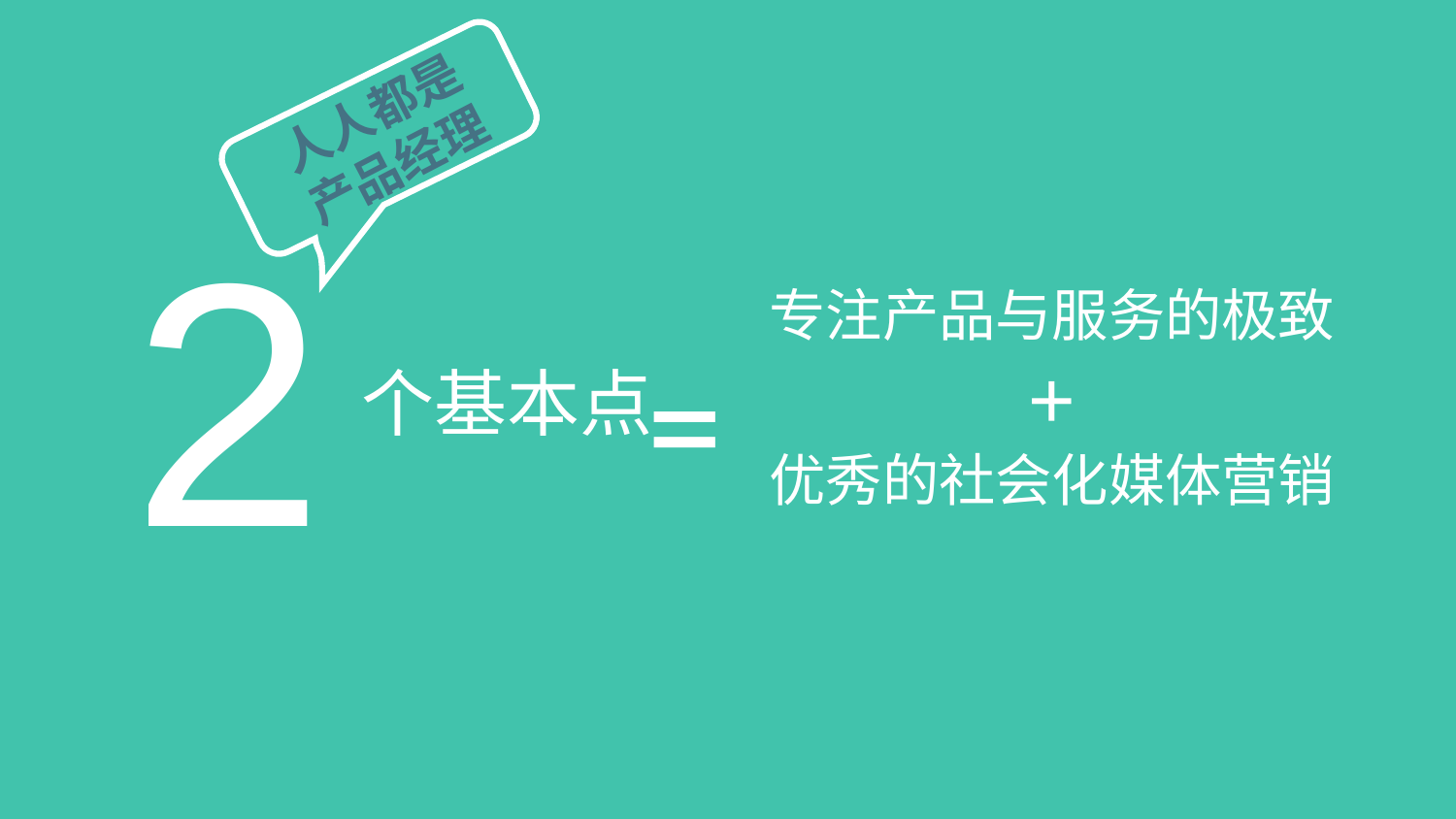

人人都是
产品经理

2
专注产品与服务的极致
+
优秀的社会化媒体营销
=
个基本点